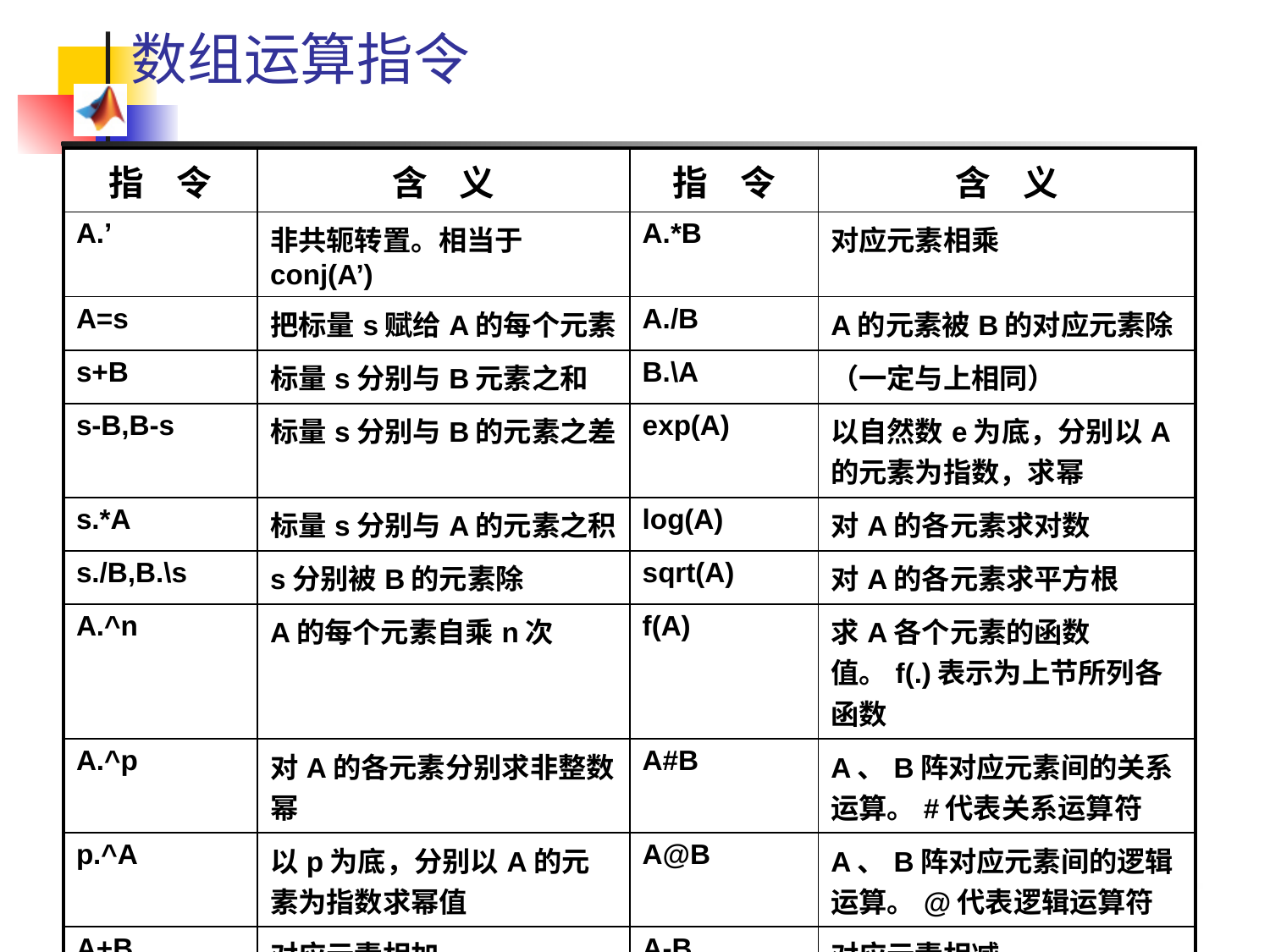

# 数组运算指令
| 指 令 | 含 义 | 指 令 | 含 义 |
| --- | --- | --- | --- |
| A.’ | 非共轭转置。相当于conj(A’) | A.\*B | 对应元素相乘 |
| A=s | 把标量s赋给A的每个元素 | A./B | A的元素被B的对应元素除 |
| s+B | 标量s分别与B元素之和 | B.\A | （一定与上相同） |
| s-B,B-s | 标量s分别与B的元素之差 | exp(A) | 以自然数e为底，分别以A的元素为指数，求幂 |
| s.\*A | 标量s分别与A的元素之积 | log(A) | 对A的各元素求对数 |
| s./B,B.\s | s分别被B的元素除 | sqrt(A) | 对A的各元素求平方根 |
| A.^n | A的每个元素自乘n次 | f(A) | 求A各个元素的函数值。f(.)表示为上节所列各函数 |
| A.^p | 对A的各元素分别求非整数幂 | A#B | A、B阵对应元素间的关系运算。#代表关系运算符 |
| p.^A | 以p为底，分别以A的元素为指数求幂值 | A@B | A、B阵对应元素间的逻辑运算。@代表逻辑运算符 |
| A+B | 对应元素相加 | A-B | 对应元素相减 |